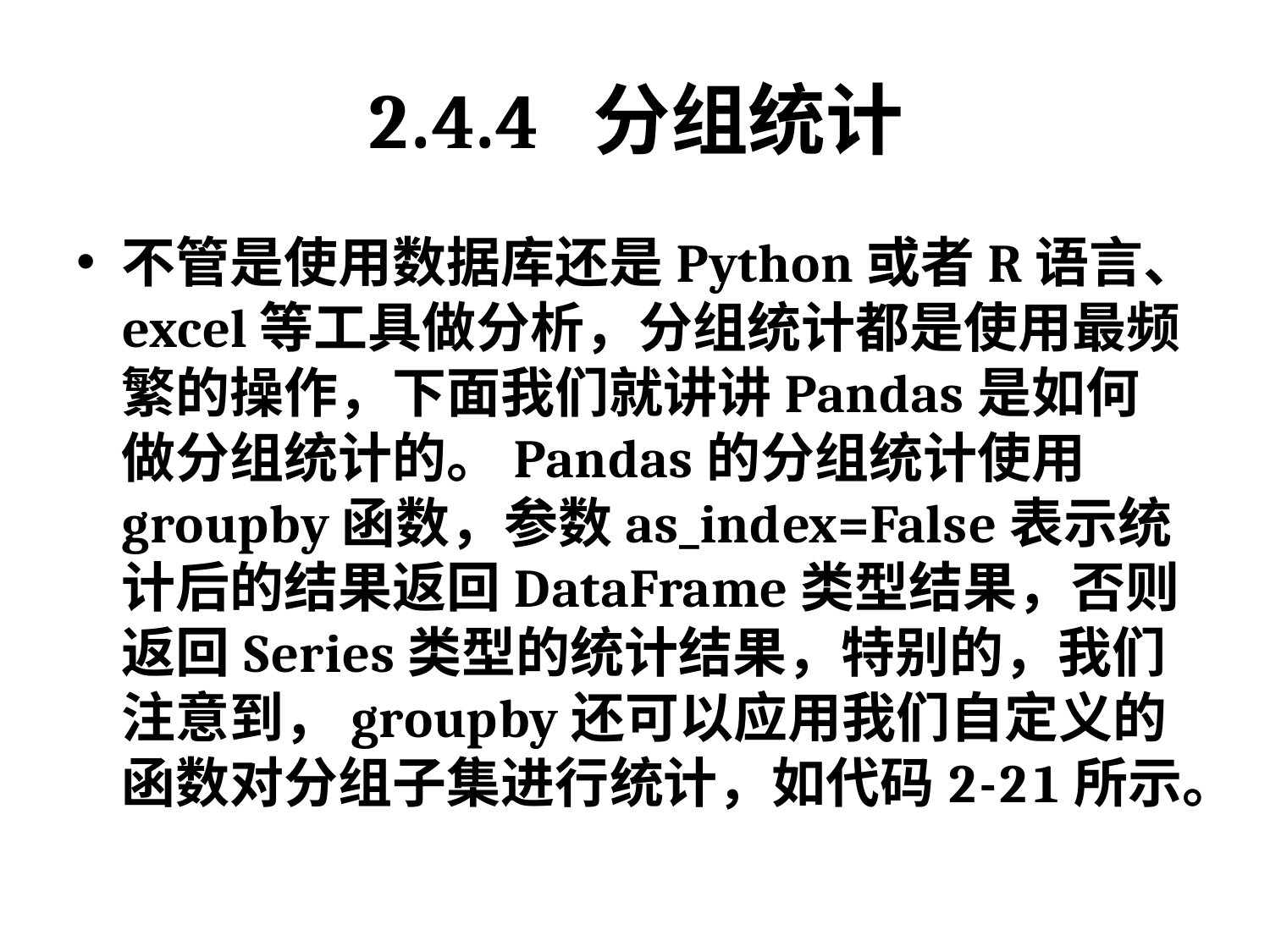

# 2.4.4  分组统计
不管是使用数据库还是Python或者R语言、excel等工具做分析，分组统计都是使用最频繁的操作，下面我们就讲讲Pandas是如何做分组统计的。Pandas的分组统计使用groupby函数，参数as_index=False表示统计后的结果返回DataFrame类型结果，否则返回Series类型的统计结果，特别的，我们注意到，groupby还可以应用我们自定义的函数对分组子集进行统计，如代码2-21所示。